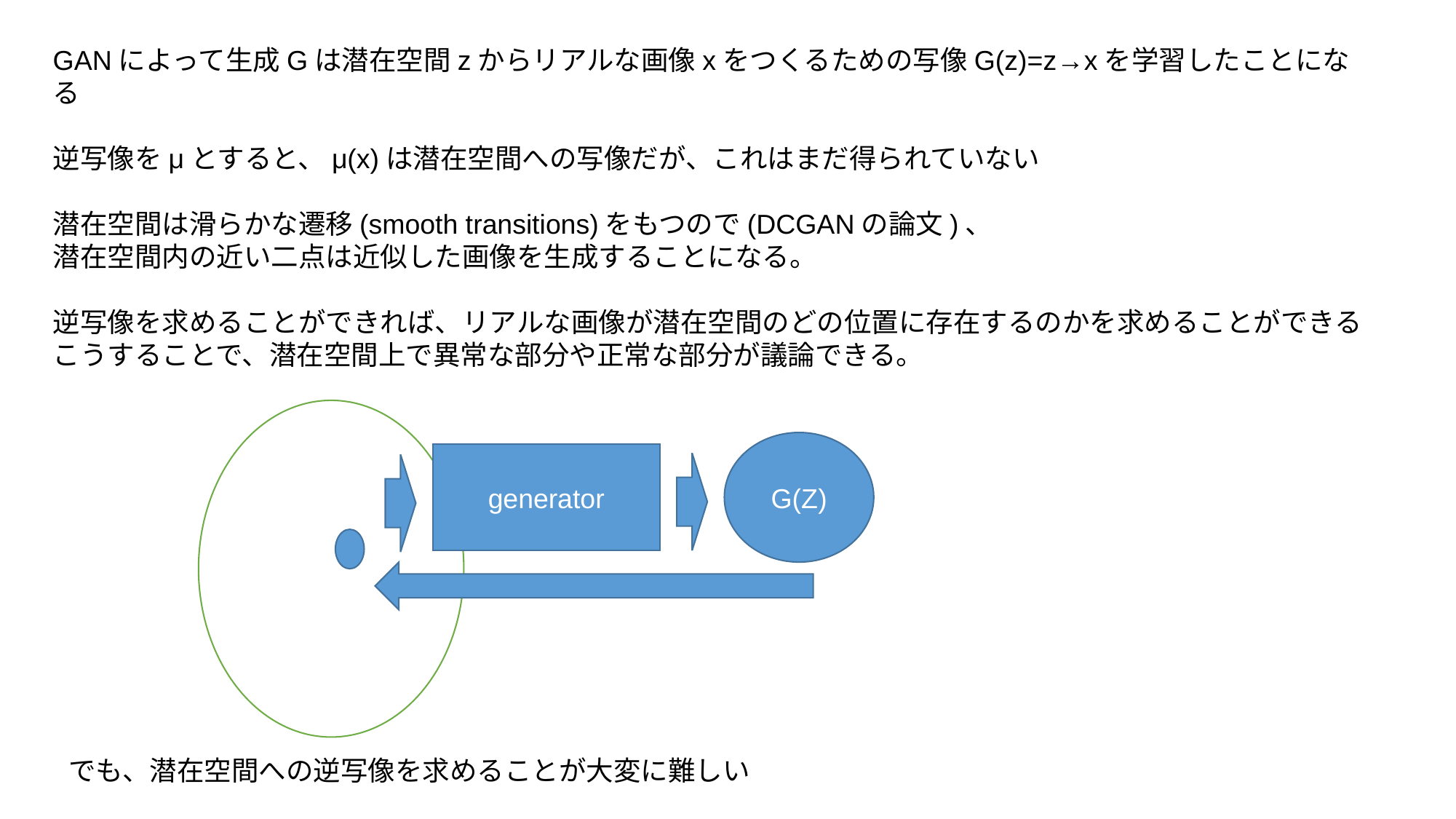

GANによって生成Gは潜在空間zからリアルな画像xをつくるための写像G(z)=z→xを学習したことになる

逆写像をμとすると、μ(x)は潜在空間への写像だが、これはまだ得られていない

潜在空間は滑らかな遷移(smooth transitions)をもつので(DCGANの論文)、
潜在空間内の近い二点は近似した画像を生成することになる。

逆写像を求めることができれば、リアルな画像が潜在空間のどの位置に存在するのかを求めることができる
こうすることで、潜在空間上で異常な部分や正常な部分が議論できる。

G(Z)
generator

でも、潜在空間への逆写像を求めることが大変に難しい